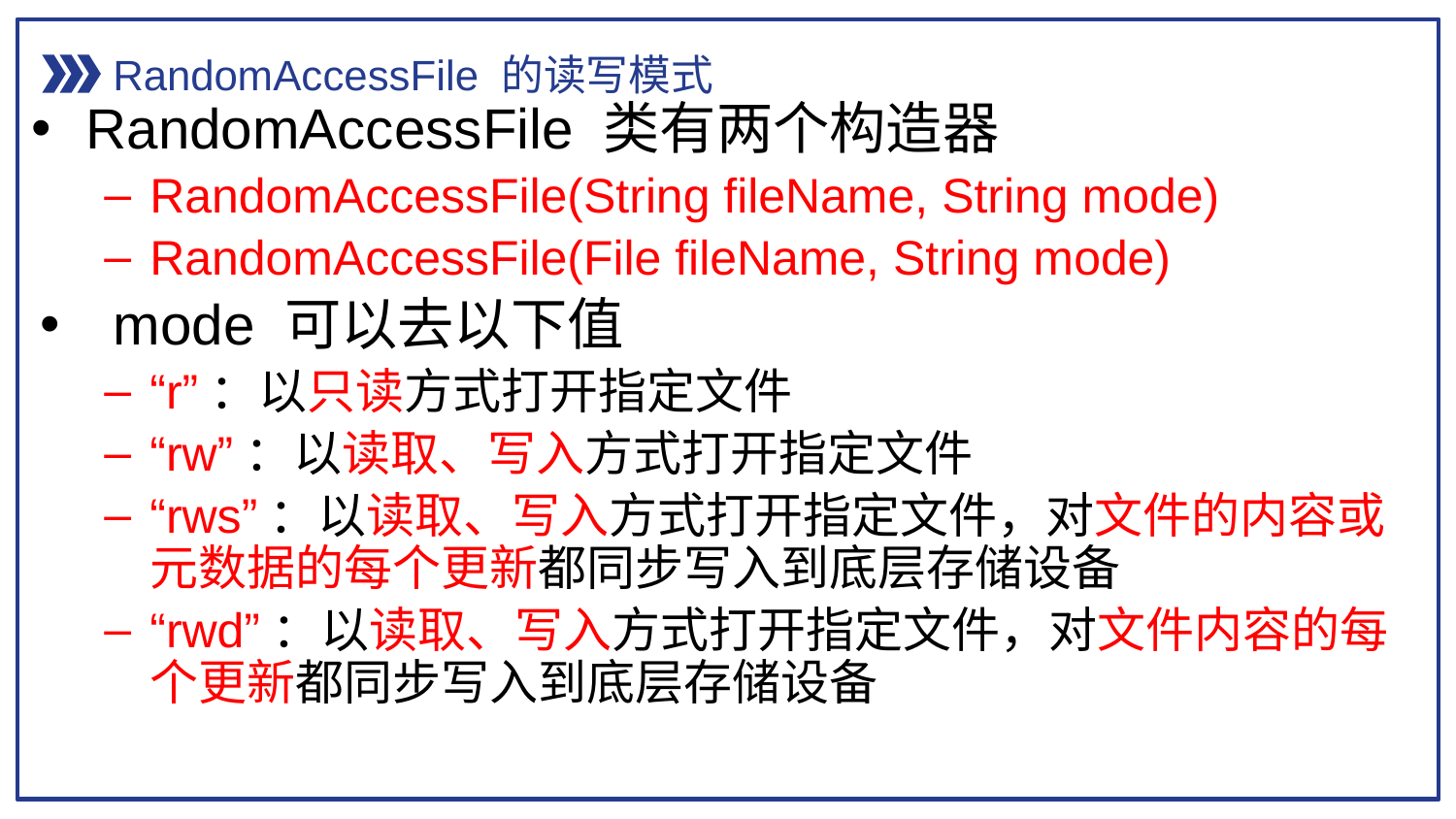

RandomAccessFile 的读写模式

RandomAccessFile 类有两个构造器
RandomAccessFile(String fileName, String mode)
RandomAccessFile(File fileName, String mode)
mode 可以去以下值
“r”：以只读方式打开指定文件
“rw”：以读取、写入方式打开指定文件
“rws”：以读取、写入方式打开指定文件，对文件的内容或元数据的每个更新都同步写入到底层存储设备
“rwd”：以读取、写入方式打开指定文件，对文件内容的每个更新都同步写入到底层存储设备